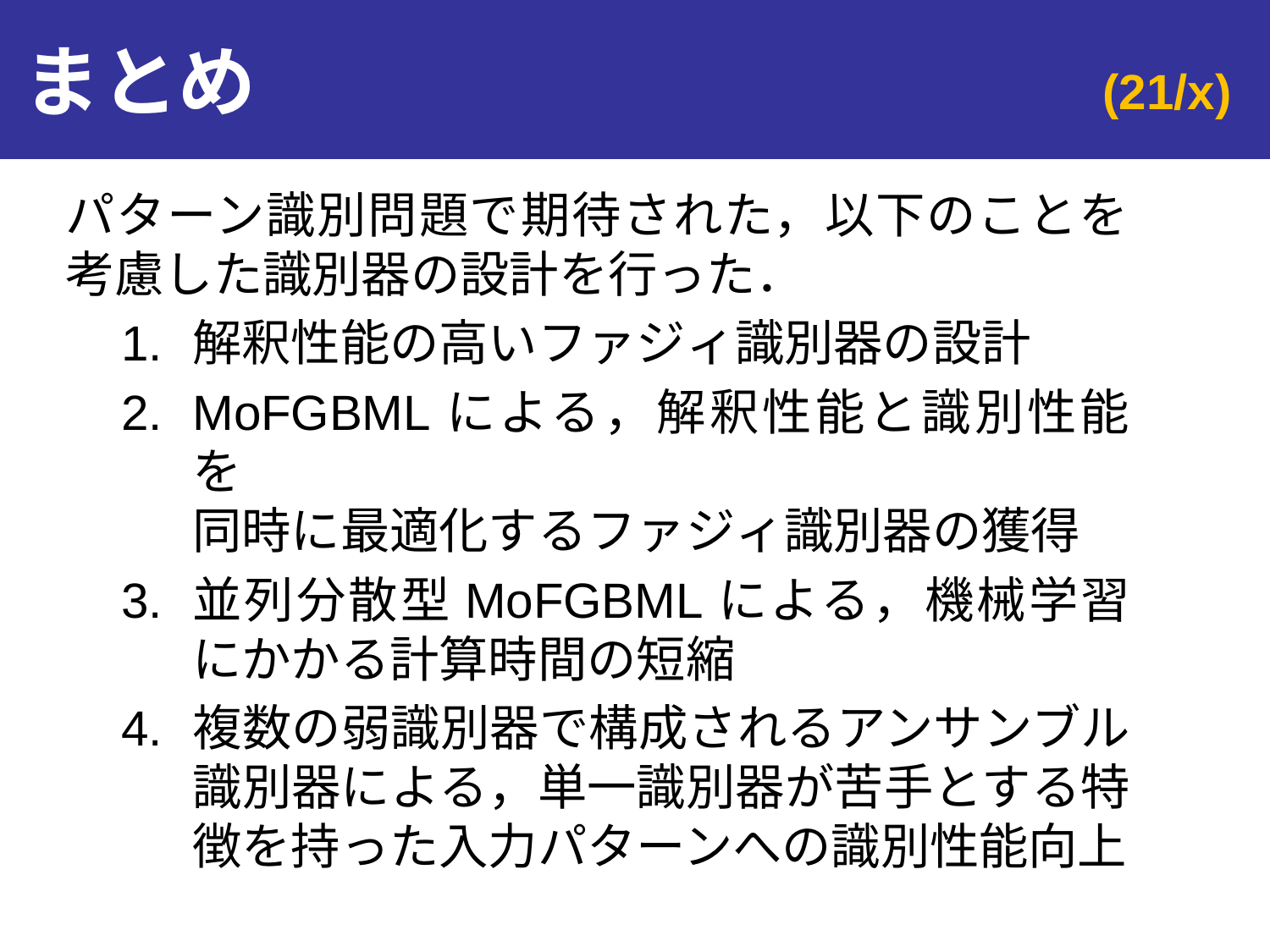

# まとめ
パターン識別問題で期待された，以下のことを
考慮した識別器の設計を行った．
解釈性能の高いファジィ識別器の設計
MoFGBMLによる，解釈性能と識別性能を
同時に最適化するファジィ識別器の獲得
並列分散型MoFGBMLによる，機械学習にかかる計算時間の短縮
複数の弱識別器で構成されるアンサンブル識別器による，単一識別器が苦手とする特徴を持った入力パターンへの識別性能向上